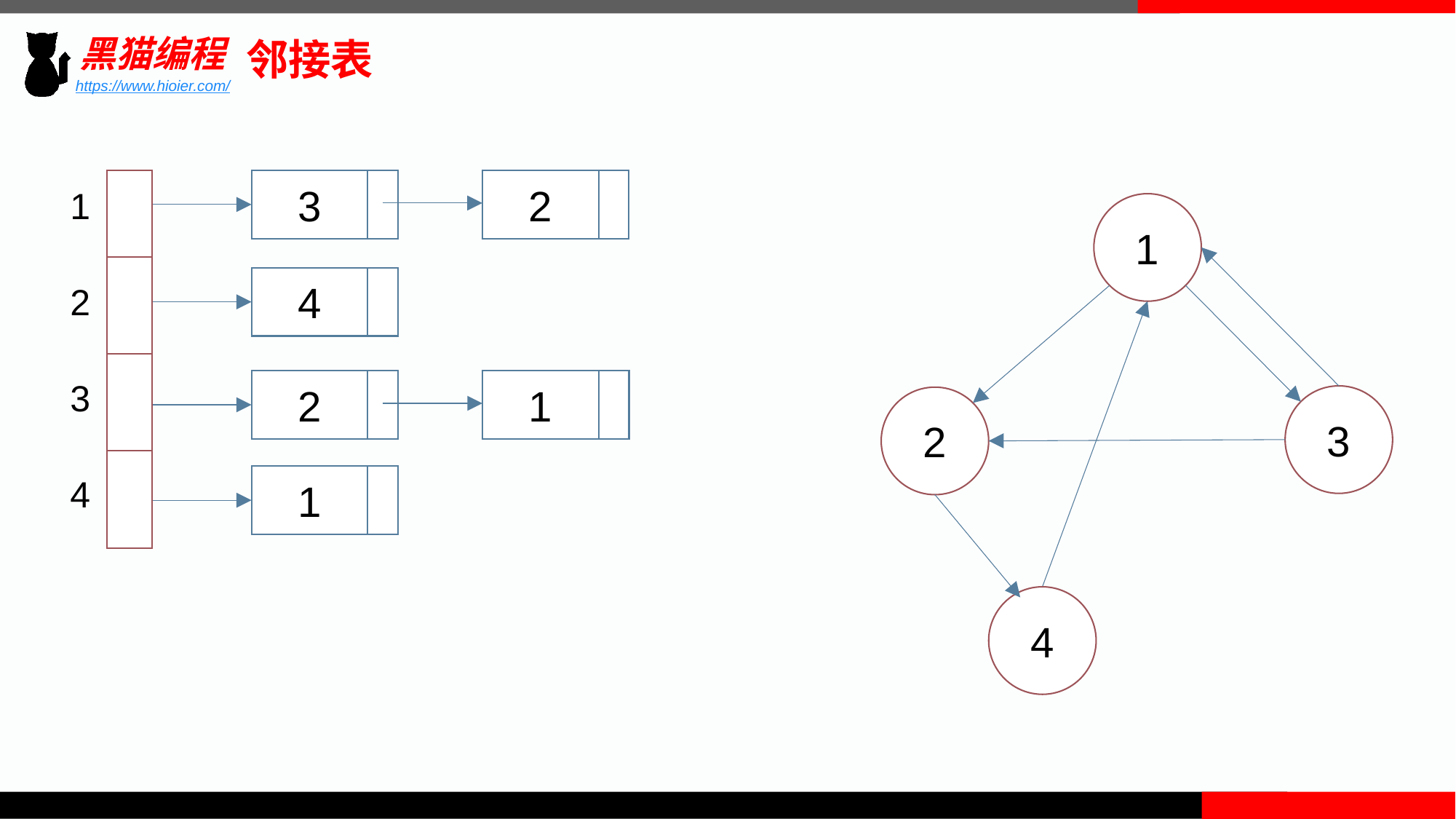

邻接表
3

2

1

2

3

4
1
3
2
4
4

2

1

1